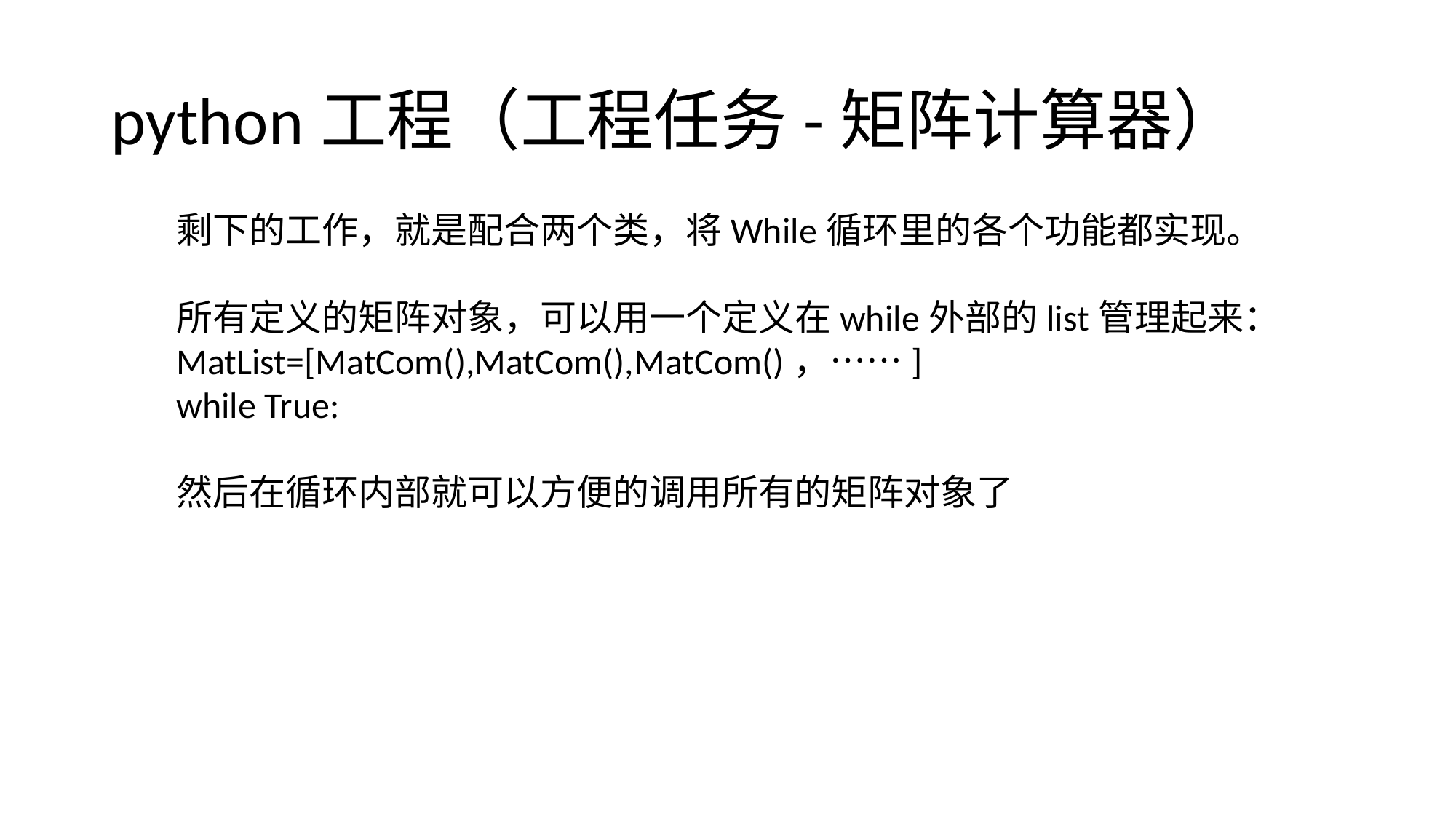

# python工程（工程任务-矩阵计算器）
剩下的工作，就是配合两个类，将While循环里的各个功能都实现。

所有定义的矩阵对象，可以用一个定义在while外部的list管理起来：
MatList=[MatCom(),MatCom(),MatCom()，……]
while True:

然后在循环内部就可以方便的调用所有的矩阵对象了